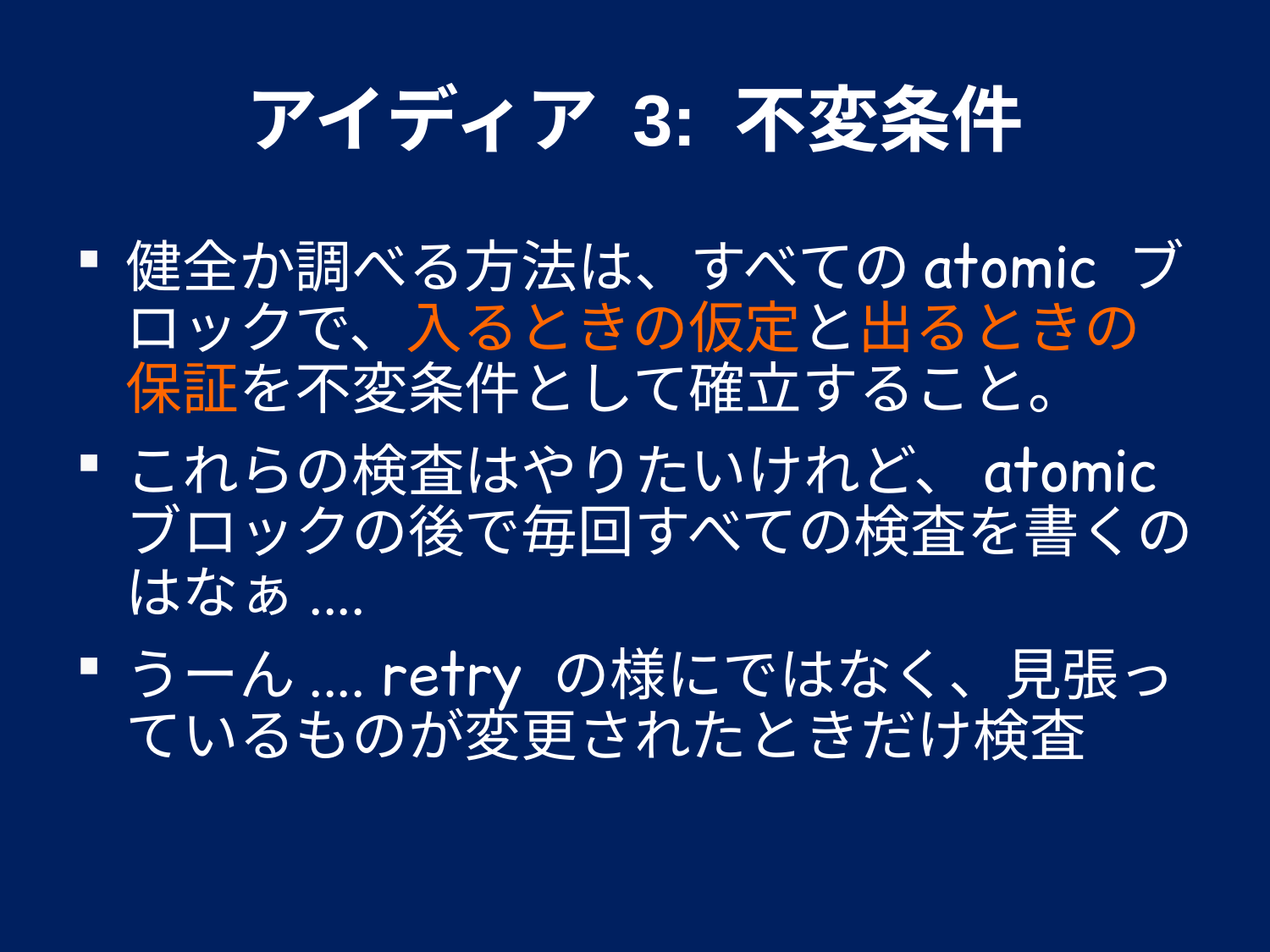

# アイディア 3: 不変条件
健全か調べる方法は、すべてのatomic ブロックで、入るときの仮定と出るときの保証を不変条件として確立すること。
これらの検査はやりたいけれど、atomic ブロックの後で毎回すべての検査を書くのはなぁ....
うーん.... retry の様にではなく、見張っているものが変更されたときだけ検査